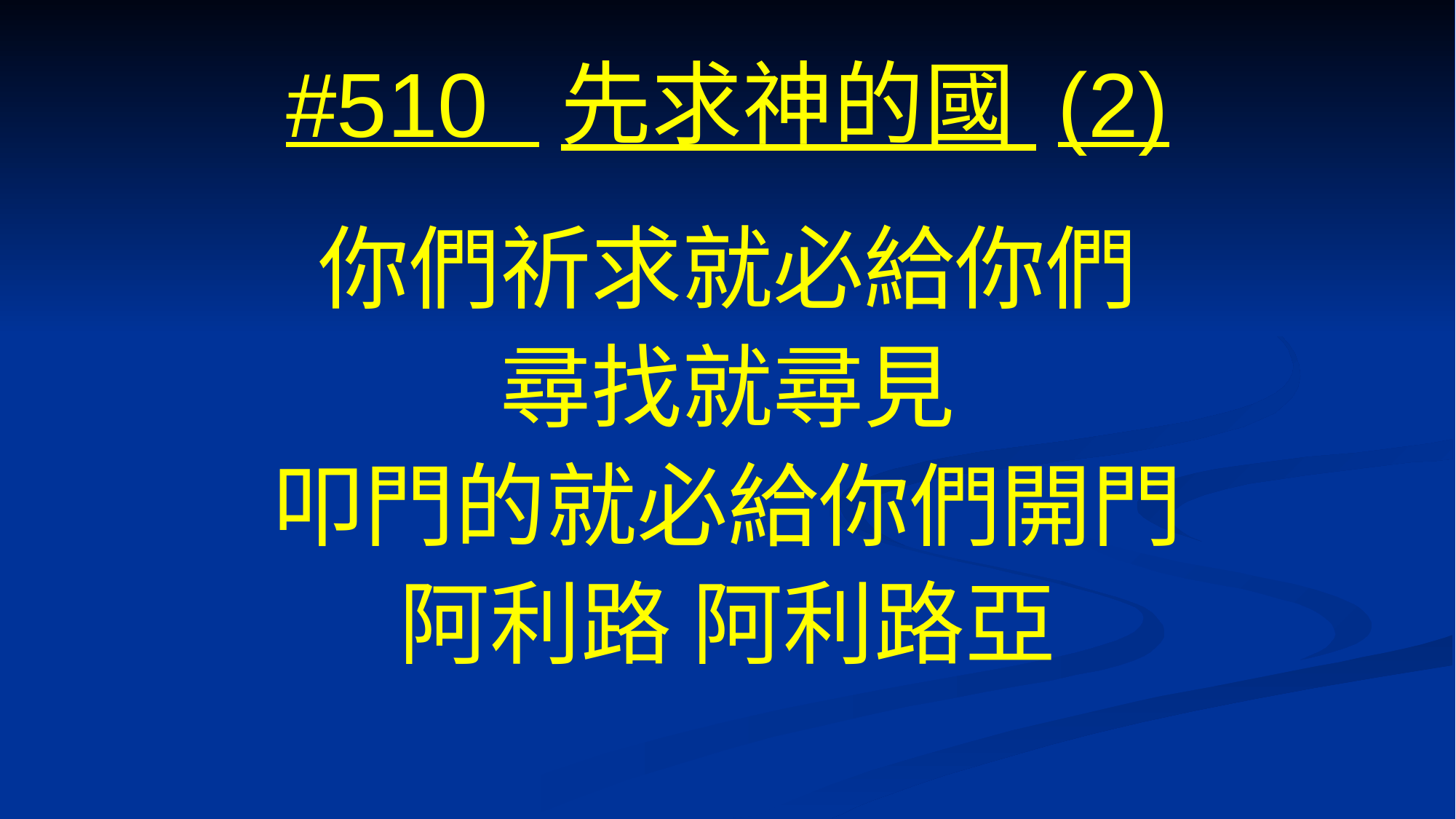

# #510  先求神的國 (2)
你們祈求就必給你們
尋找就尋見
叩門的就必給你們開門
阿利路 阿利路亞